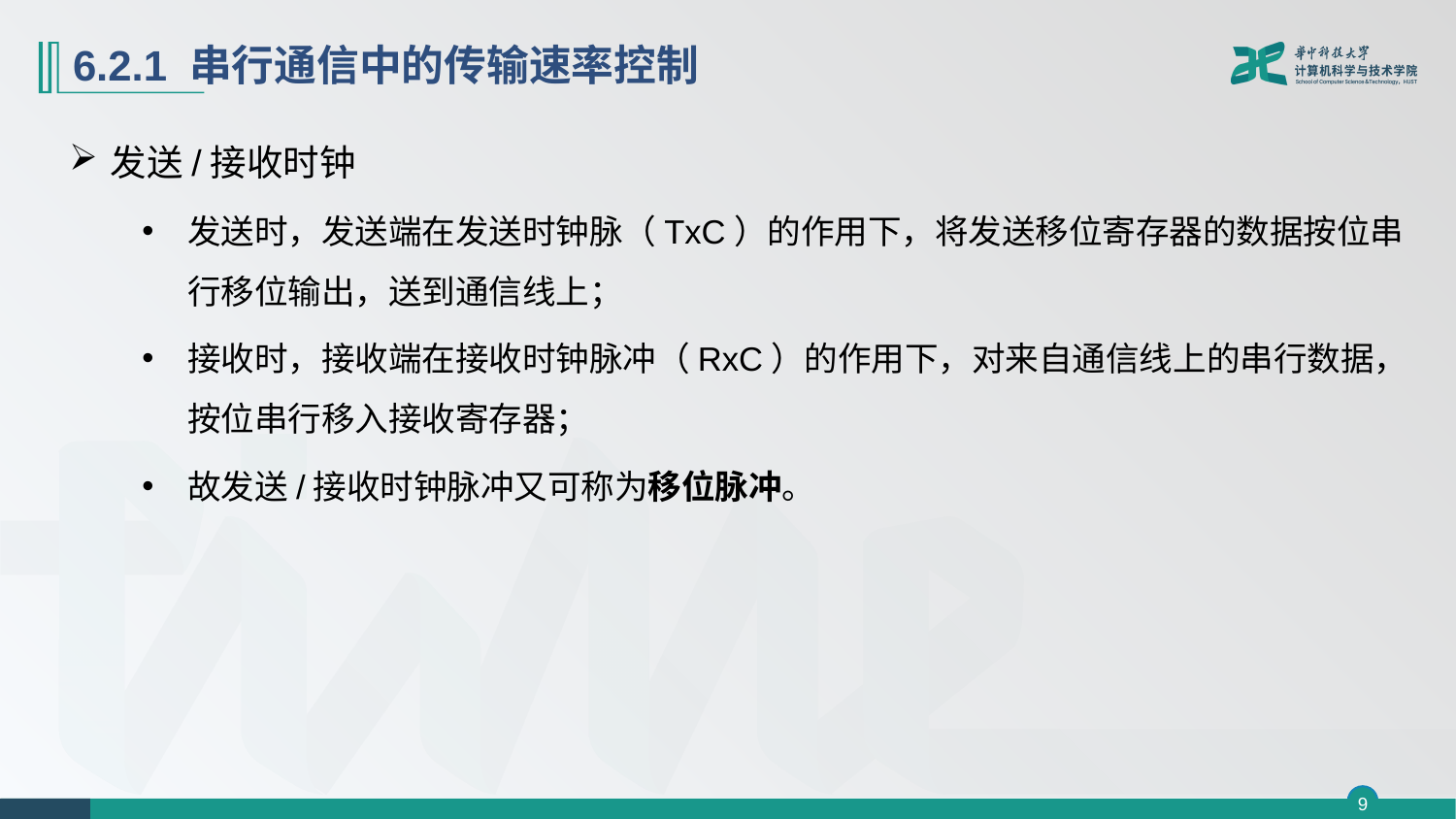

# 6.2.1 串行通信中的传输速率控制
发送/接收时钟
发送时，发送端在发送时钟脉（TxC）的作用下，将发送移位寄存器的数据按位串行移位输出，送到通信线上；
接收时，接收端在接收时钟脉冲（RxC）的作用下，对来自通信线上的串行数据，按位串行移入接收寄存器；
故发送/接收时钟脉冲又可称为移位脉冲。